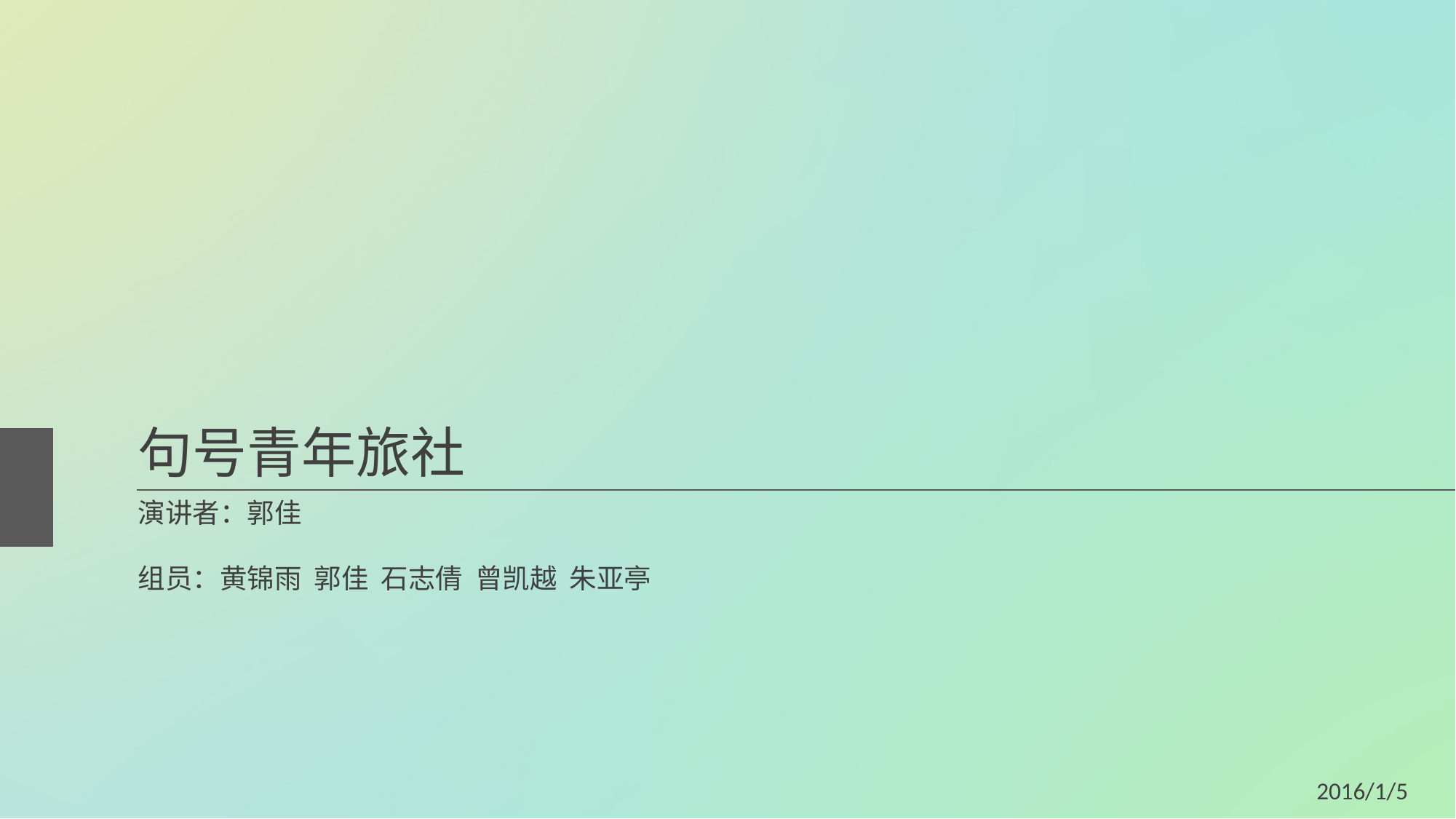

句号青年旅社

演讲者：郭佳

组员：黄锦雨  郭佳  石志倩  曾凯越  朱亚亭
2016/1/5